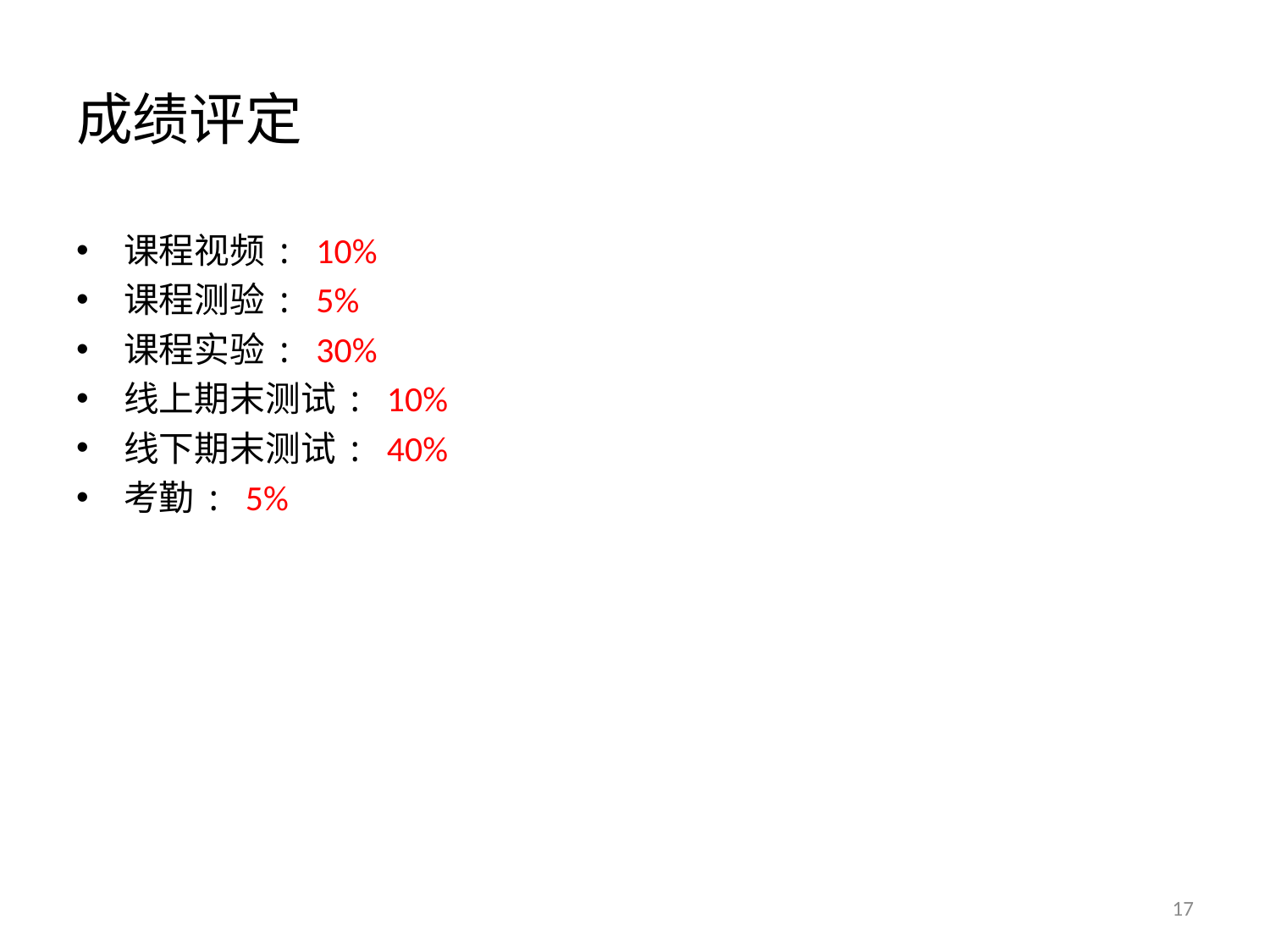

# 成绩评定
课程视频: 10%
课程测验: 5%
课程实验: 30%
线上期末测试: 10%
线下期末测试: 40%
考勤: 5%

17